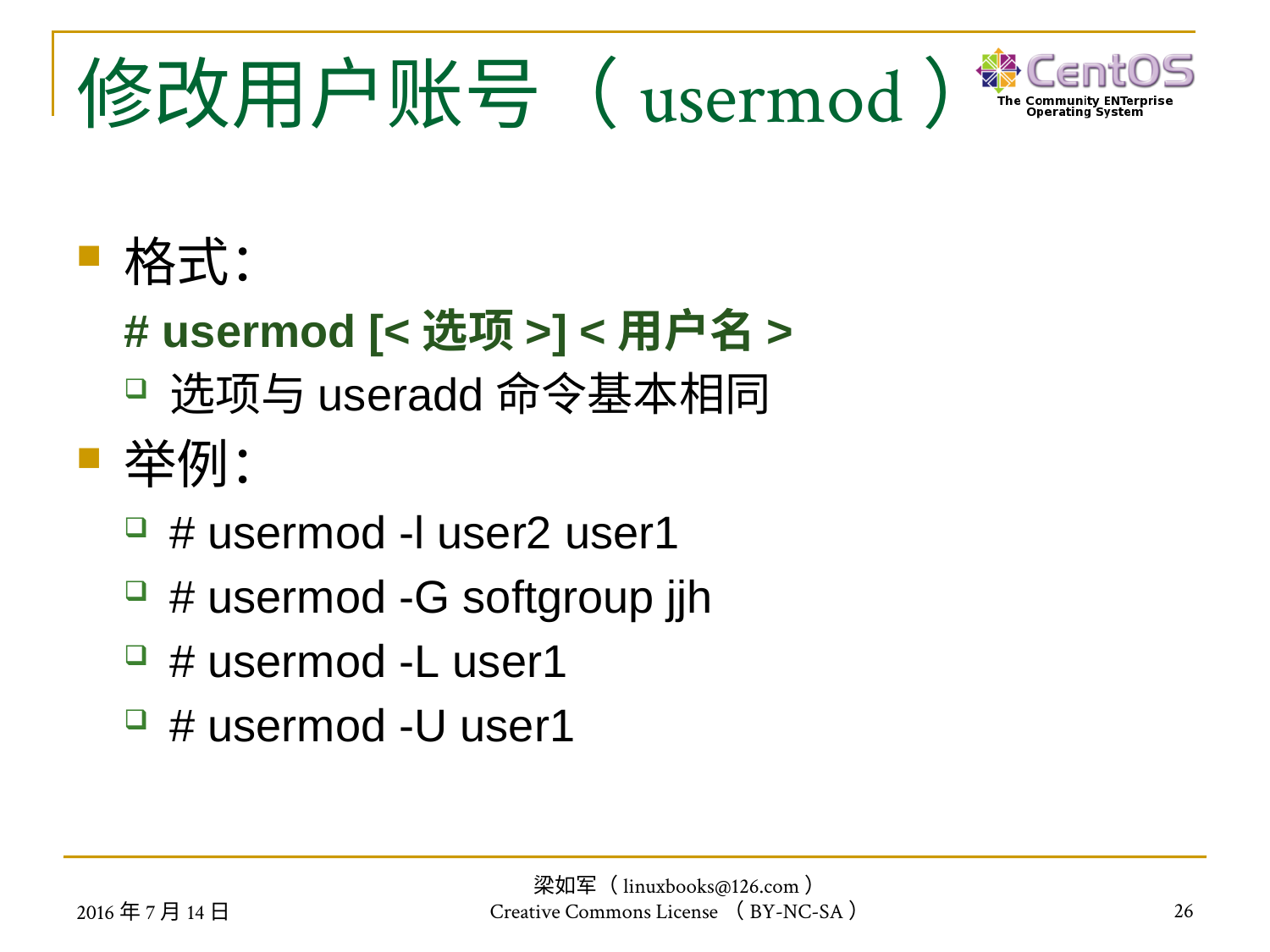

# 修改用户账号（usermod）
格式：
# usermod [<选项>] <用户名>
选项与useradd命令基本相同
举例：
# usermod -l user2 user1
# usermod -G softgroup jjh
# usermod -L user1
# usermod -U user1

梁如军（linuxbooks@126.com）
Creative Commons License（BY-NC-SA）
2016年7月14日
26